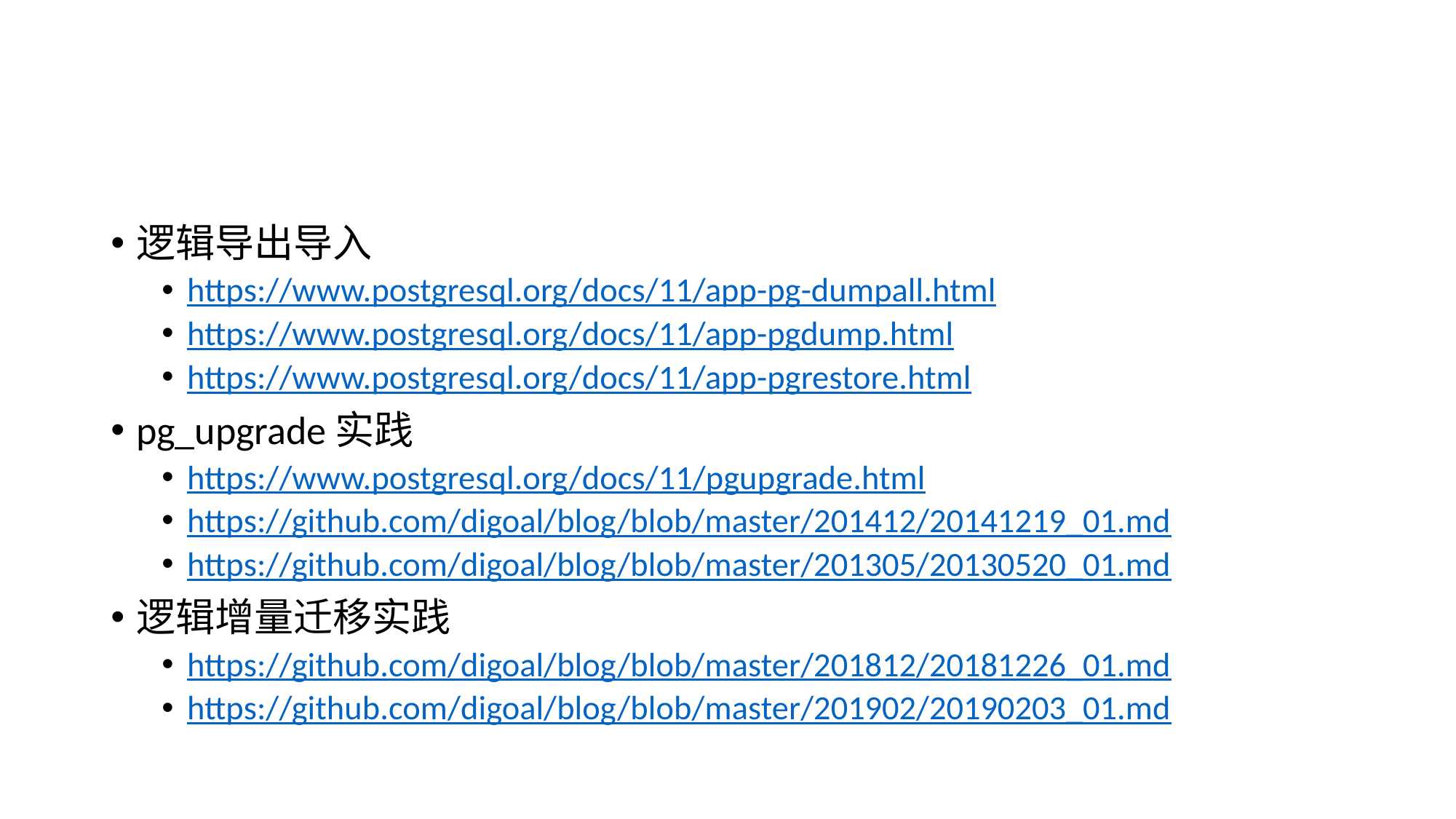

#
逻辑导出导入
https://www.postgresql.org/docs/11/app-pg-dumpall.html
https://www.postgresql.org/docs/11/app-pgdump.html
https://www.postgresql.org/docs/11/app-pgrestore.html
pg_upgrade实践
https://www.postgresql.org/docs/11/pgupgrade.html
https://github.com/digoal/blog/blob/master/201412/20141219_01.md
https://github.com/digoal/blog/blob/master/201305/20130520_01.md
逻辑增量迁移实践
https://github.com/digoal/blog/blob/master/201812/20181226_01.md
https://github.com/digoal/blog/blob/master/201902/20190203_01.md